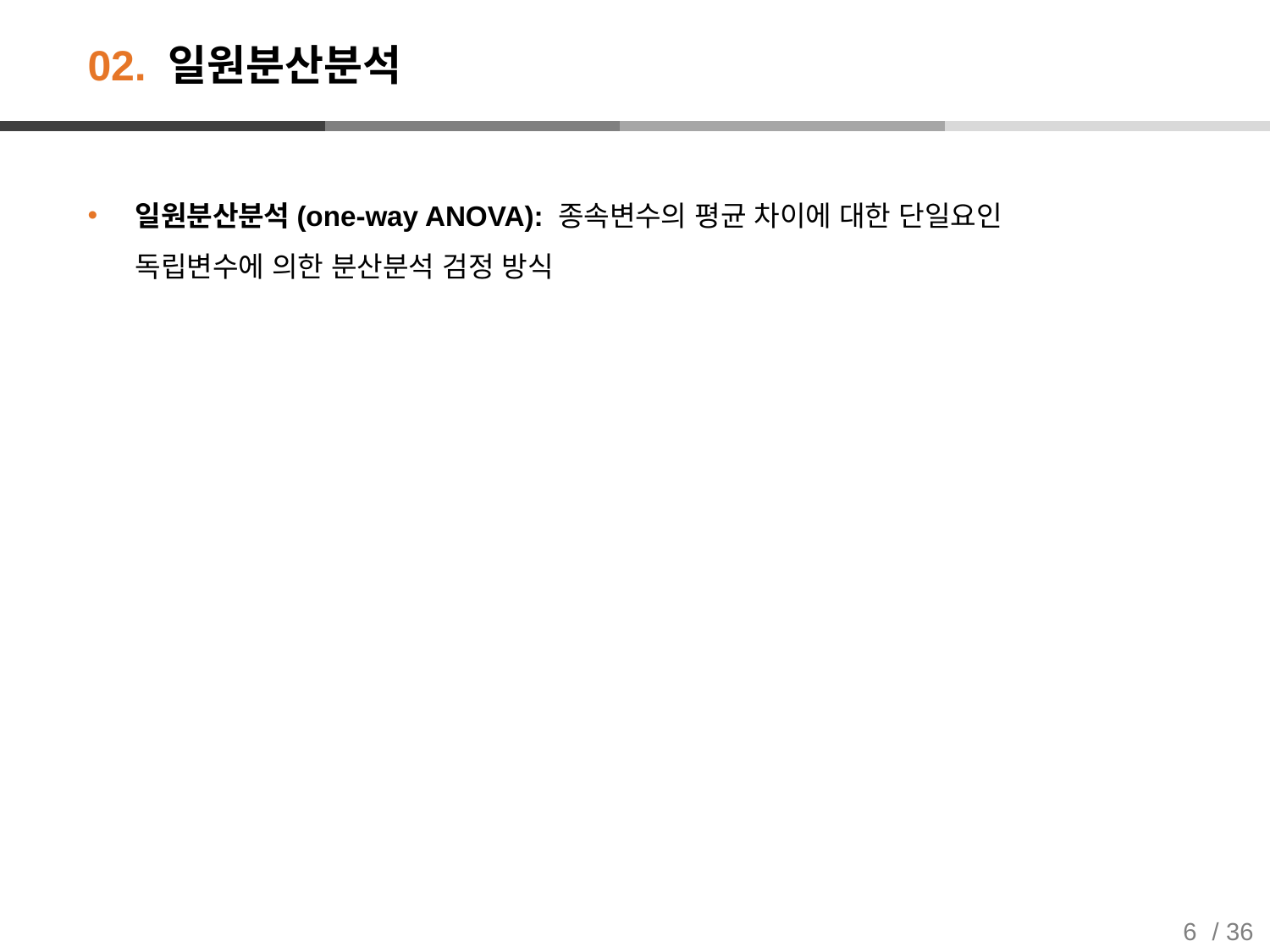

# 02. 일원분산분석
일원분산분석(one-way ANOVA): 종속변수의 평균 차이에 대한 단일요인 독립변수에 의한 분산분석 검정 방식